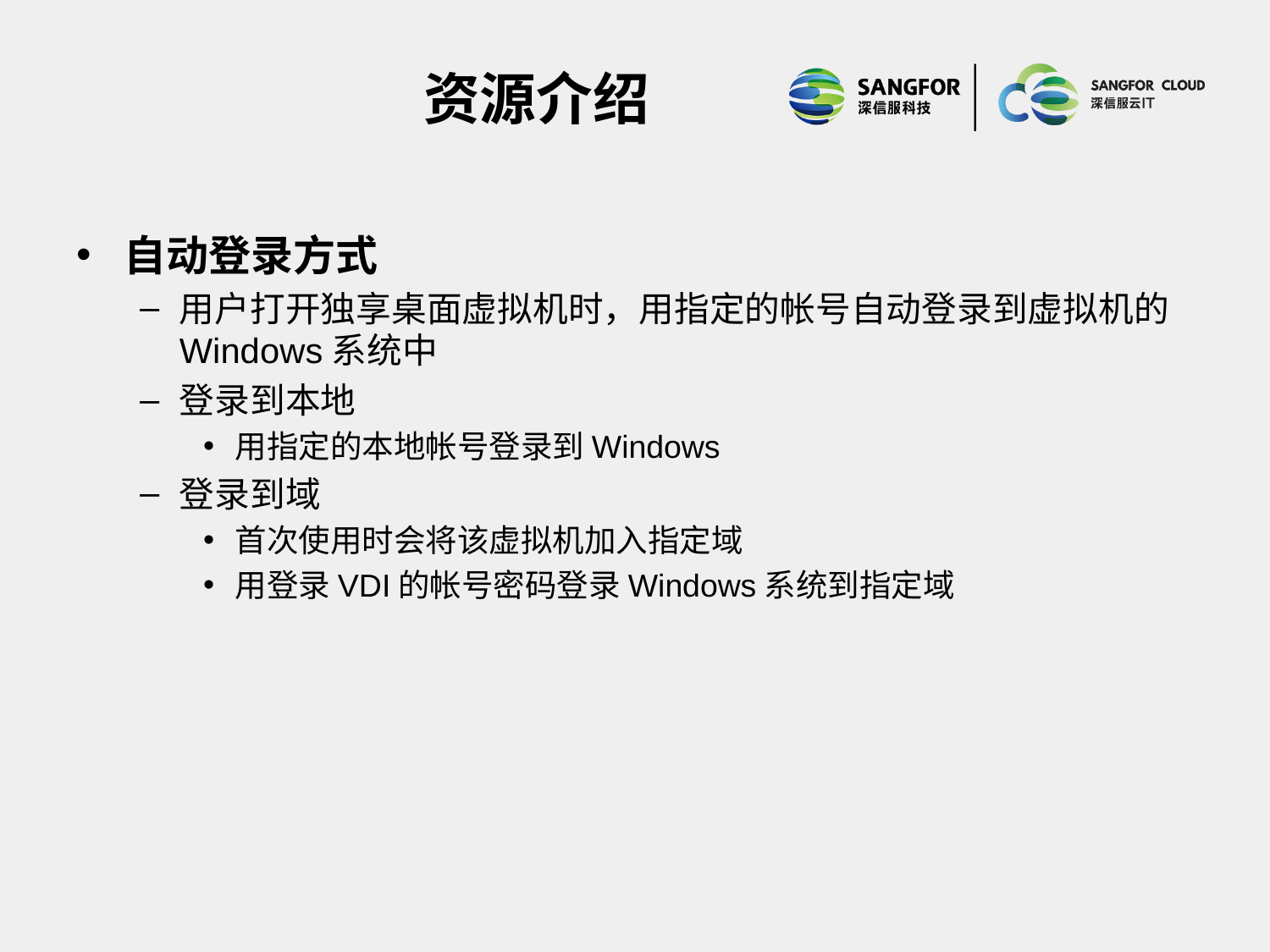

# 资源介绍
自动登录方式
用户打开独享桌面虚拟机时，用指定的帐号自动登录到虚拟机的Windows系统中
登录到本地
用指定的本地帐号登录到Windows
登录到域
首次使用时会将该虚拟机加入指定域
用登录VDI的帐号密码登录Windows系统到指定域